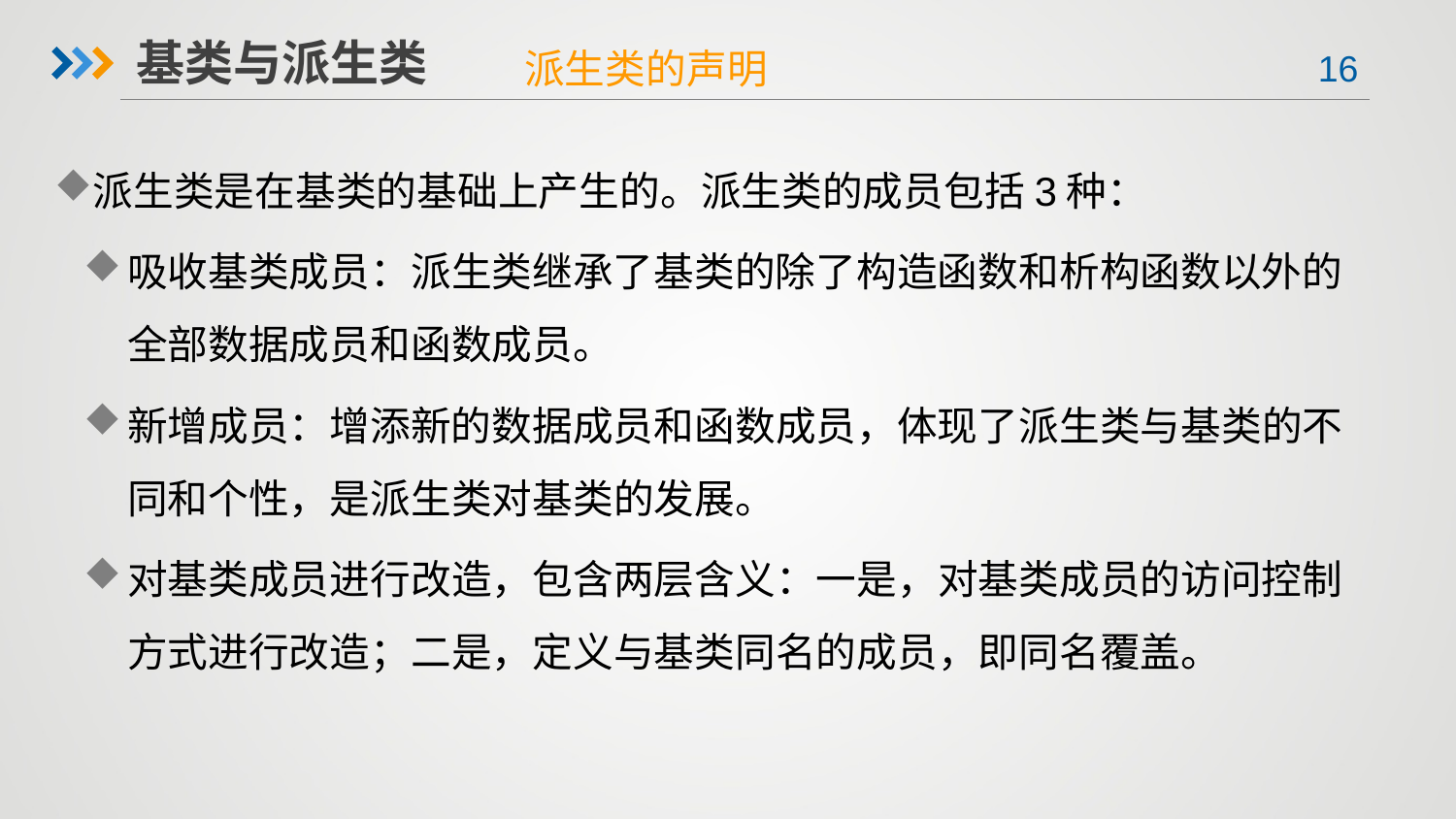

派生类的声明
基类与派生类
派生类是在基类的基础上产生的。派生类的成员包括3种：
吸收基类成员：派生类继承了基类的除了构造函数和析构函数以外的全部数据成员和函数成员。
新增成员：增添新的数据成员和函数成员，体现了派生类与基类的不同和个性，是派生类对基类的发展。
对基类成员进行改造，包含两层含义：一是，对基类成员的访问控制方式进行改造；二是，定义与基类同名的成员，即同名覆盖。